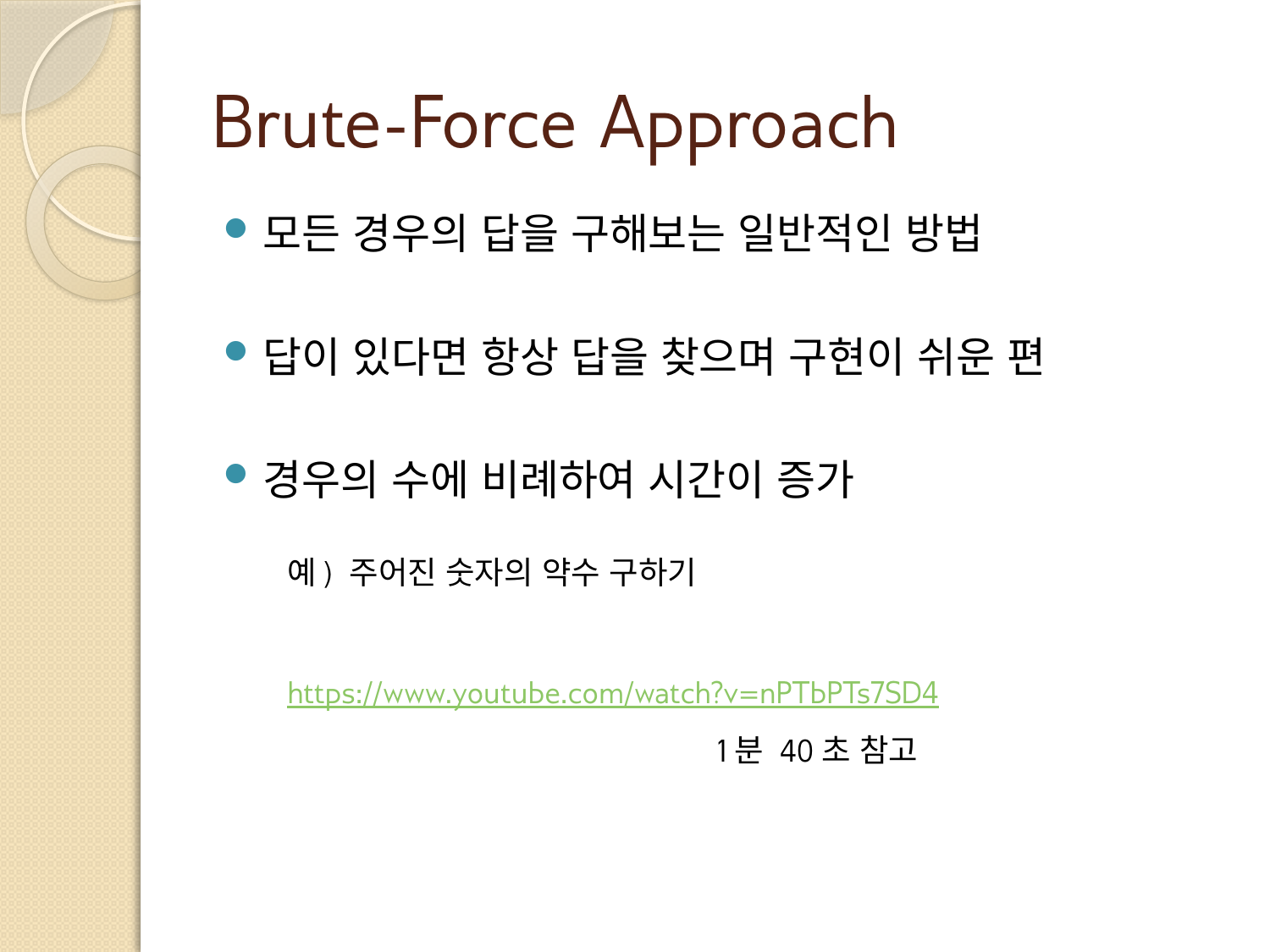

# Brute-Force Approach
모든 경우의 답을 구해보는 일반적인 방법

답이 있다면 항상 답을 찾으며 구현이 쉬운 편

경우의 수에 비례하여 시간이 증가
예) 주어진 숫자의 약수 구하기
https://www.youtube.com/watch?v=nPTbPTs7SD4
1분 40초 참고